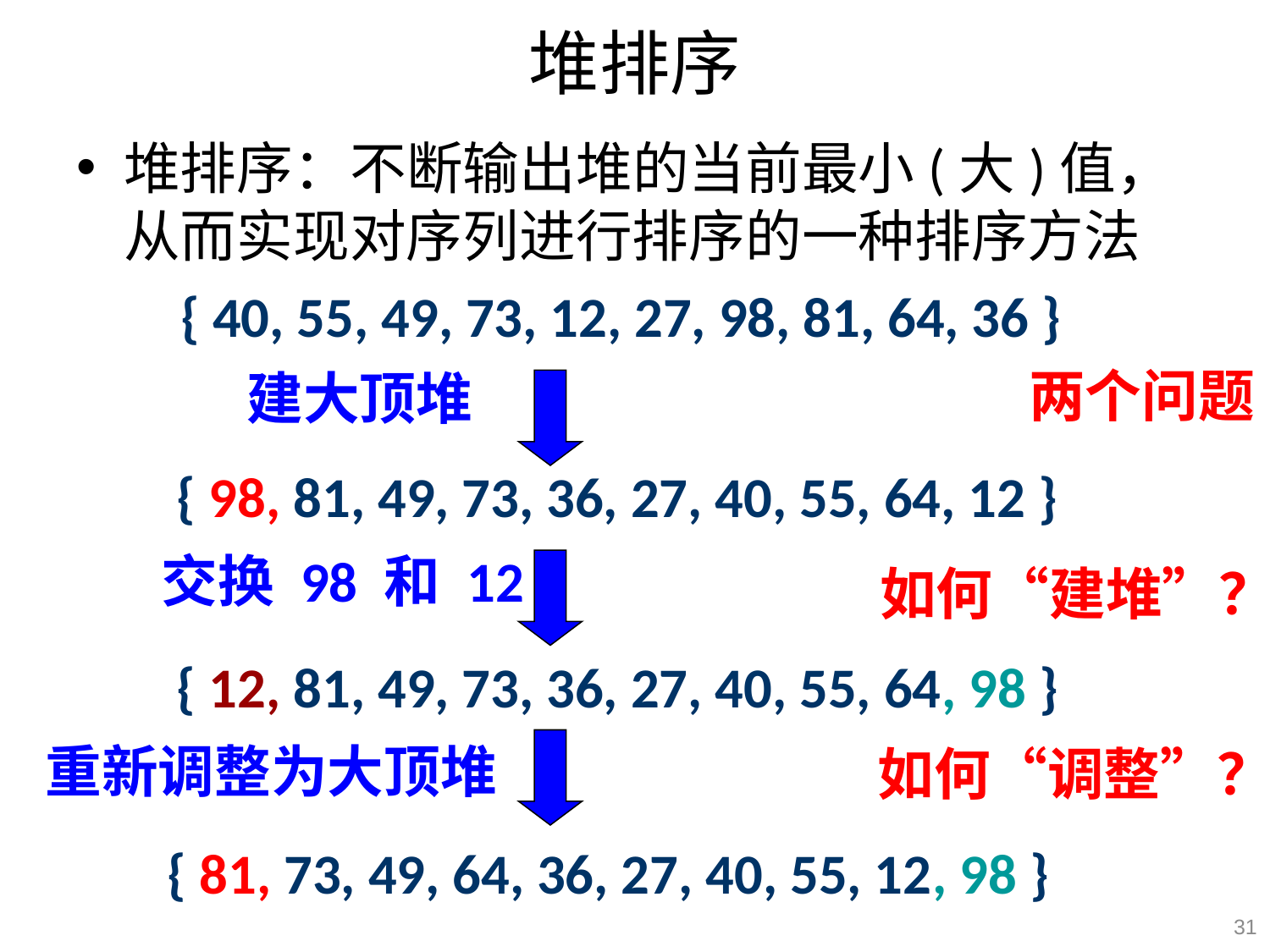

# 堆排序
堆排序：不断输出堆的当前最小(大)值，从而实现对序列进行排序的一种排序方法
{ 40, 55, 49, 73, 12, 27, 98, 81, 64, 36 }
两个问题
建大顶堆

{ 98, 81, 49, 73, 36, 27, 40, 55, 64, 12 }
交换 98 和 12

如何“建堆”？
{ 12, 81, 49, 73, 36, 27, 40, 55, 64, 98 }
重新调整为大顶堆

如何“调整”？
{ 81, 73, 49, 64, 36, 27, 40, 55, 12, 98 }
31